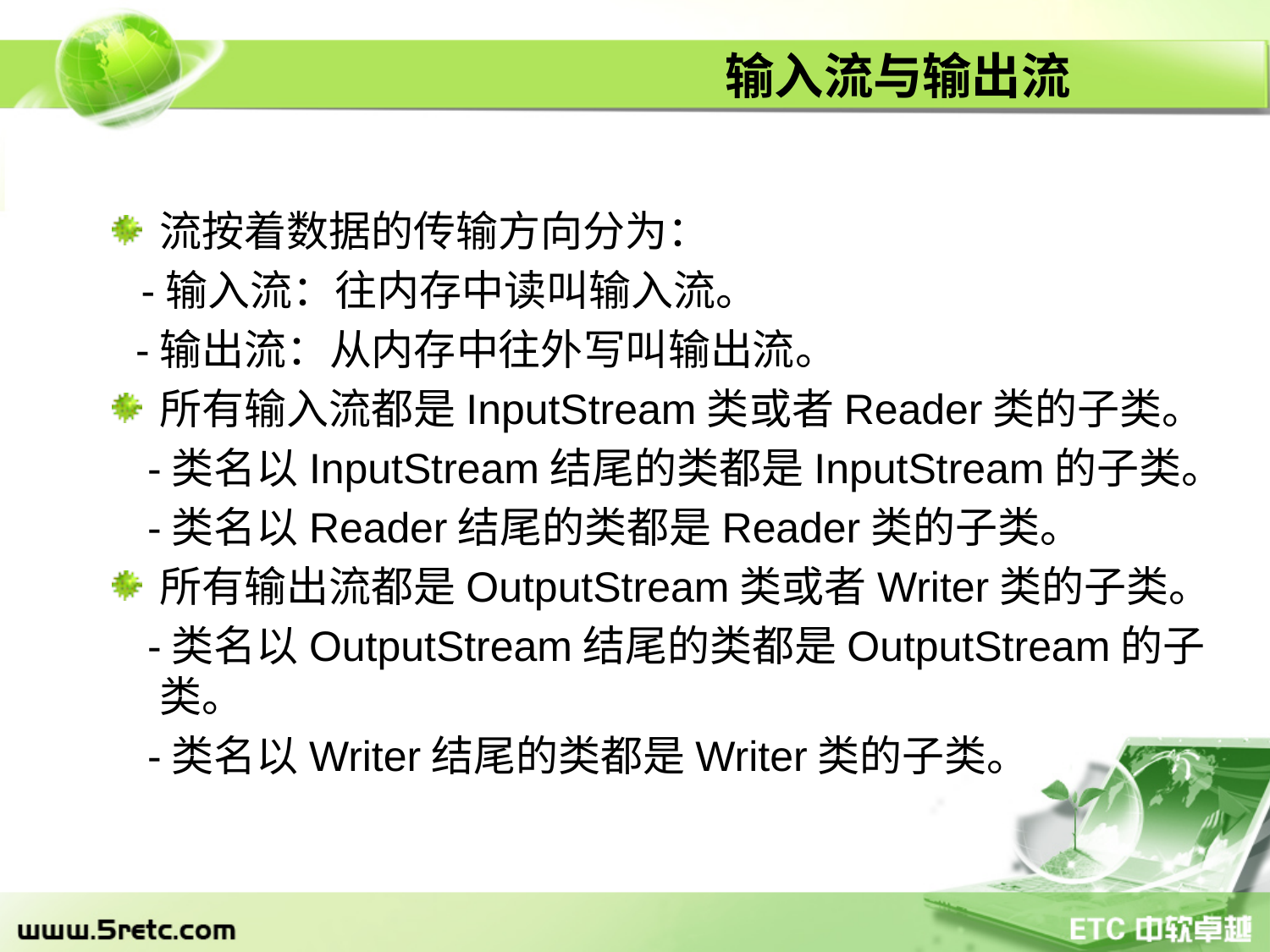

# 输入流与输出流
流按着数据的传输方向分为：
   -输入流：往内存中读叫输入流。
  -输出流：从内存中往外写叫输出流。
所有输入流都是InputStream类或者Reader类的子类。
   -类名以InputStream结尾的类都是InputStream的子类。
   -类名以Reader结尾的类都是Reader类的子类。
所有输出流都是OutputStream类或者Writer类的子类。
   -类名以OutputStream结尾的类都是OutputStream的子类。
   -类名以Writer结尾的类都是Writer类的子类。